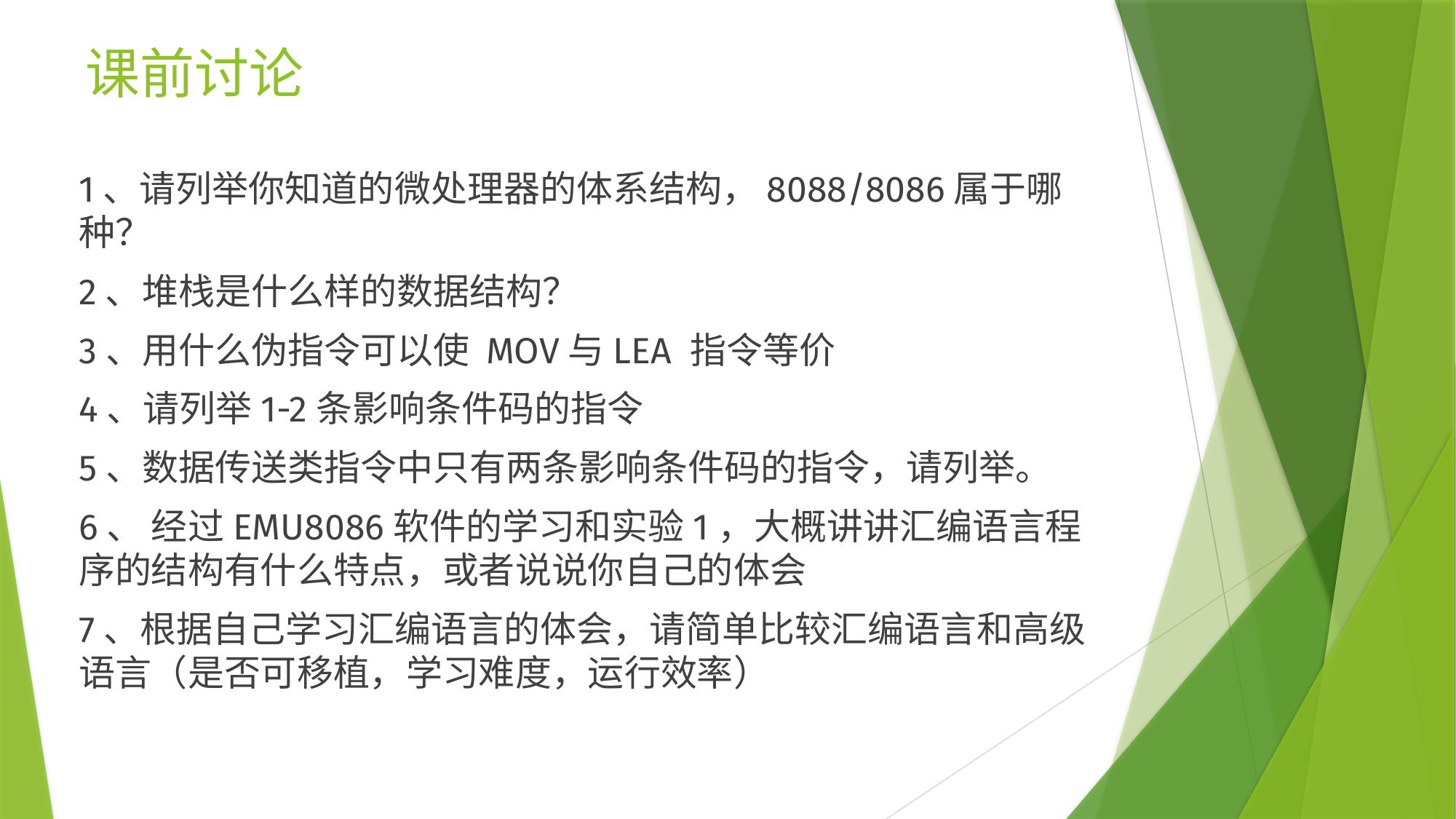

# 课前讨论
1、请列举你知道的微处理器的体系结构，8088/8086属于哪种？
2、堆栈是什么样的数据结构？
3、用什么伪指令可以使 MOV与LEA 指令等价
4、请列举1-2条影响条件码的指令
5、数据传送类指令中只有两条影响条件码的指令，请列举。
6、 经过EMU8086软件的学习和实验1，大概讲讲汇编语言程序的结构有什么特点，或者说说你自己的体会
7、根据自己学习汇编语言的体会，请简单比较汇编语言和高级语言（是否可移植，学习难度，运行效率）